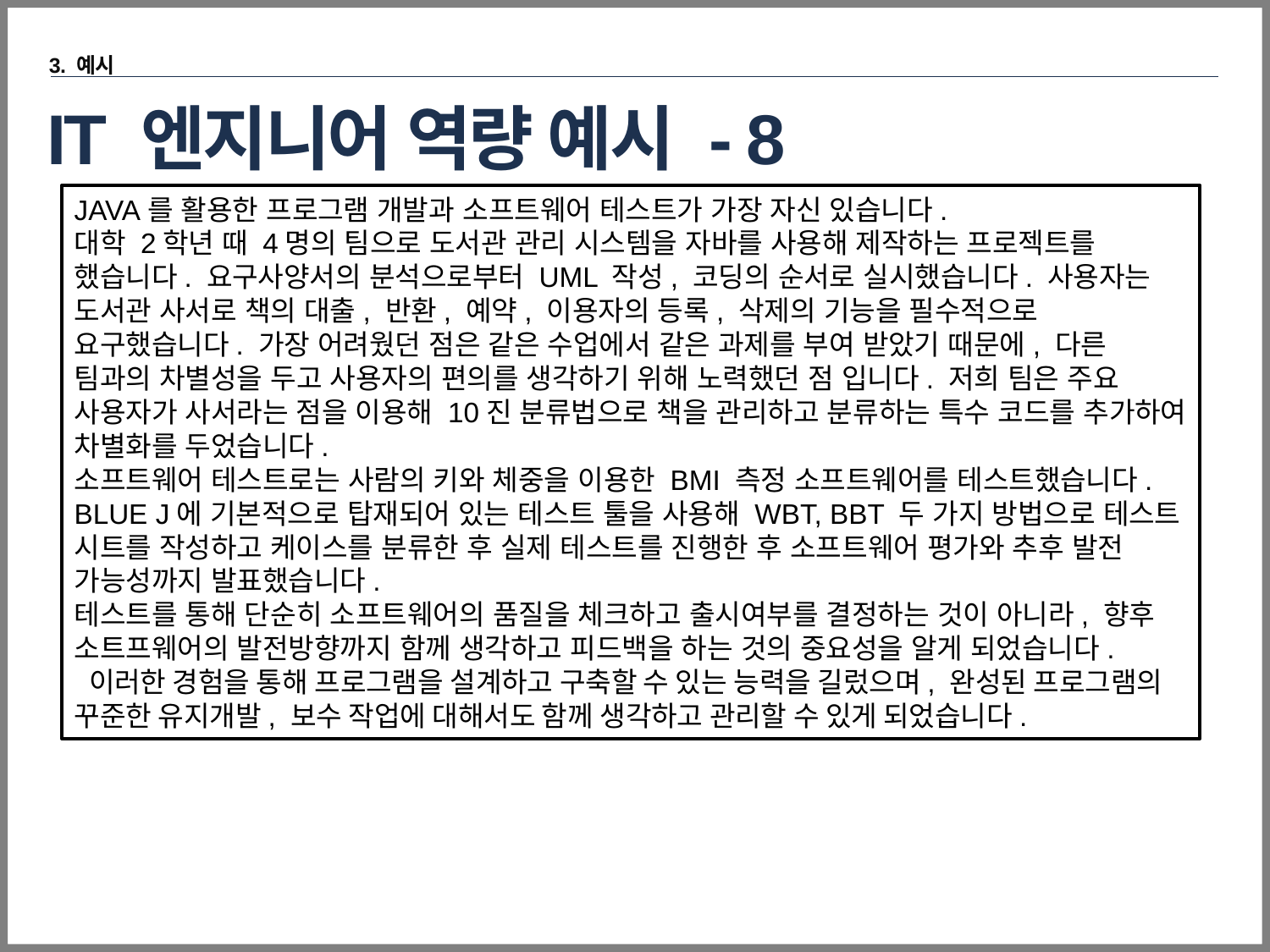

3. 예시
# IT 엔지니어 역량 예시 - 8
JAVA를 활용한 프로그램 개발과 소프트웨어 테스트가 가장 자신 있습니다.
대학 2학년 때 4명의 팀으로 도서관 관리 시스템을 자바를 사용해 제작하는 프로젝트를 했습니다. 요구사양서의 분석으로부터 UML 작성, 코딩의 순서로 실시했습니다. 사용자는 도서관 사서로 책의 대출, 반환, 예약, 이용자의 등록, 삭제의 기능을 필수적으로 요구했습니다. 가장 어려웠던 점은 같은 수업에서 같은 과제를 부여 받았기 때문에, 다른 팀과의 차별성을 두고 사용자의 편의를 생각하기 위해 노력했던 점 입니다. 저희 팀은 주요 사용자가 사서라는 점을 이용해 10진 분류법으로 책을 관리하고 분류하는 특수 코드를 추가하여 차별화를 두었습니다.
소프트웨어 테스트로는 사람의 키와 체중을 이용한 BMI 측정 소프트웨어를 테스트했습니다. BLUE J에 기본적으로 탑재되어 있는 테스트 툴을 사용해 WBT, BBT 두 가지 방법으로 테스트 시트를 작성하고 케이스를 분류한 후 실제 테스트를 진행한 후 소프트웨어 평가와 추후 발전 가능성까지 발표했습니다.
테스트를 통해 단순히 소프트웨어의 품질을 체크하고 출시여부를 결정하는 것이 아니라, 향후 소트프웨어의 발전방향까지 함께 생각하고 피드백을 하는 것의 중요성을 알게 되었습니다.
 이러한 경험을 통해 프로그램을 설계하고 구축할 수 있는 능력을 길렀으며, 완성된 프로그램의 꾸준한 유지개발, 보수 작업에 대해서도 함께 생각하고 관리할 수 있게 되었습니다.